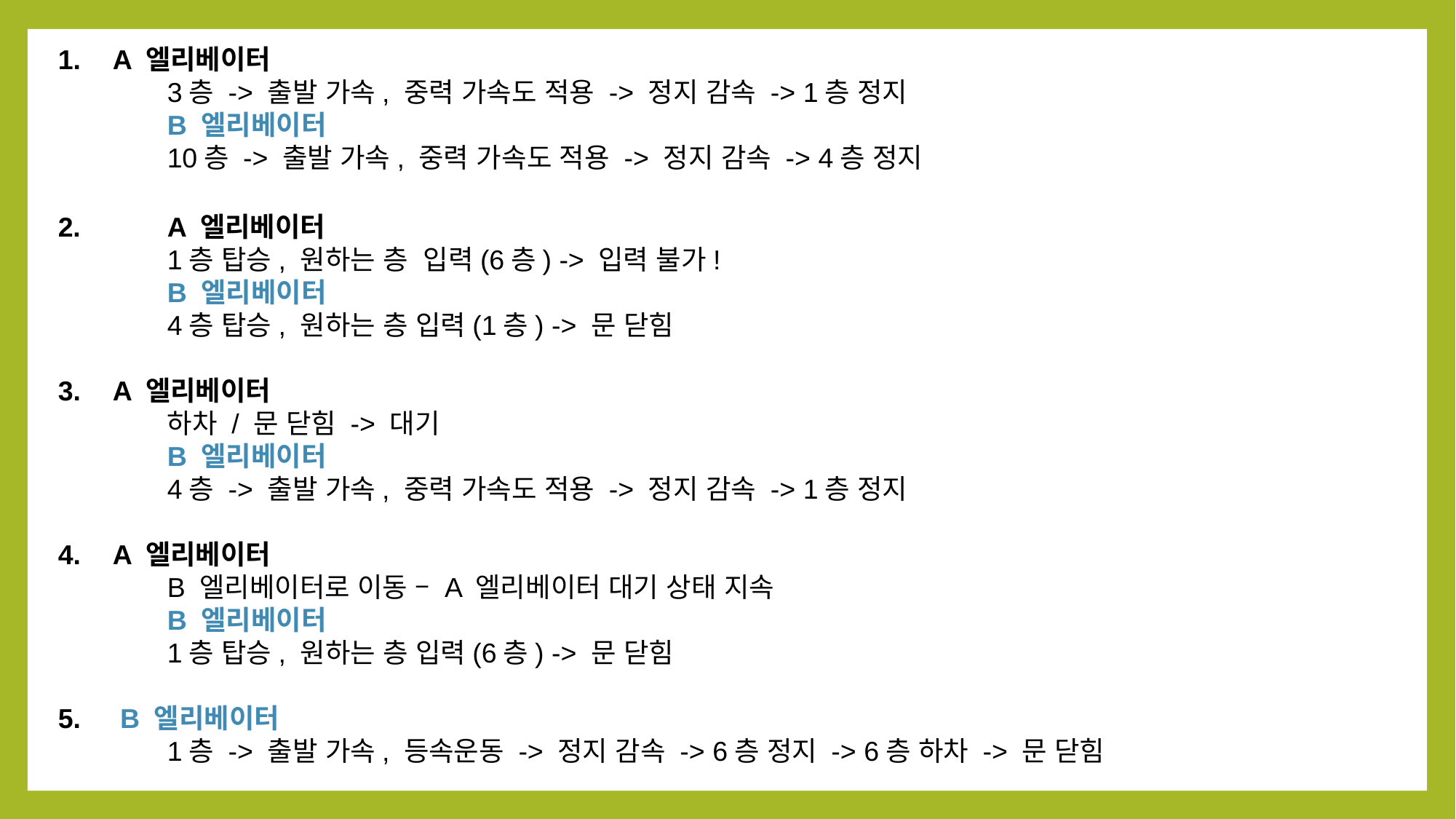

A 엘리베이터
	3층 -> 출발 가속, 중력 가속도 적용 -> 정지 감속 -> 1층 정지
	B 엘리베이터
	10층 -> 출발 가속, 중력 가속도 적용 -> 정지 감속 -> 4층 정지

2.	A 엘리베이터
	1층 탑승, 원하는 층  입력(6층) -> 입력 불가!
	B 엘리베이터
	4층 탑승, 원하는 층 입력(1층) -> 문 닫힘

A 엘리베이터
	하차 / 문 닫힘 -> 대기
	B 엘리베이터
	4층 -> 출발 가속, 중력 가속도 적용 -> 정지 감속 -> 1층 정지

A 엘리베이터
	B 엘리베이터로 이동 – A 엘리베이터 대기 상태 지속
	B 엘리베이터
	1층 탑승, 원하는 층 입력(6층) -> 문 닫힘

 B 엘리베이터
	1층 -> 출발 가속, 등속운동 -> 정지 감속 -> 6층 정지 -> 6층 하차 -> 문 닫힘